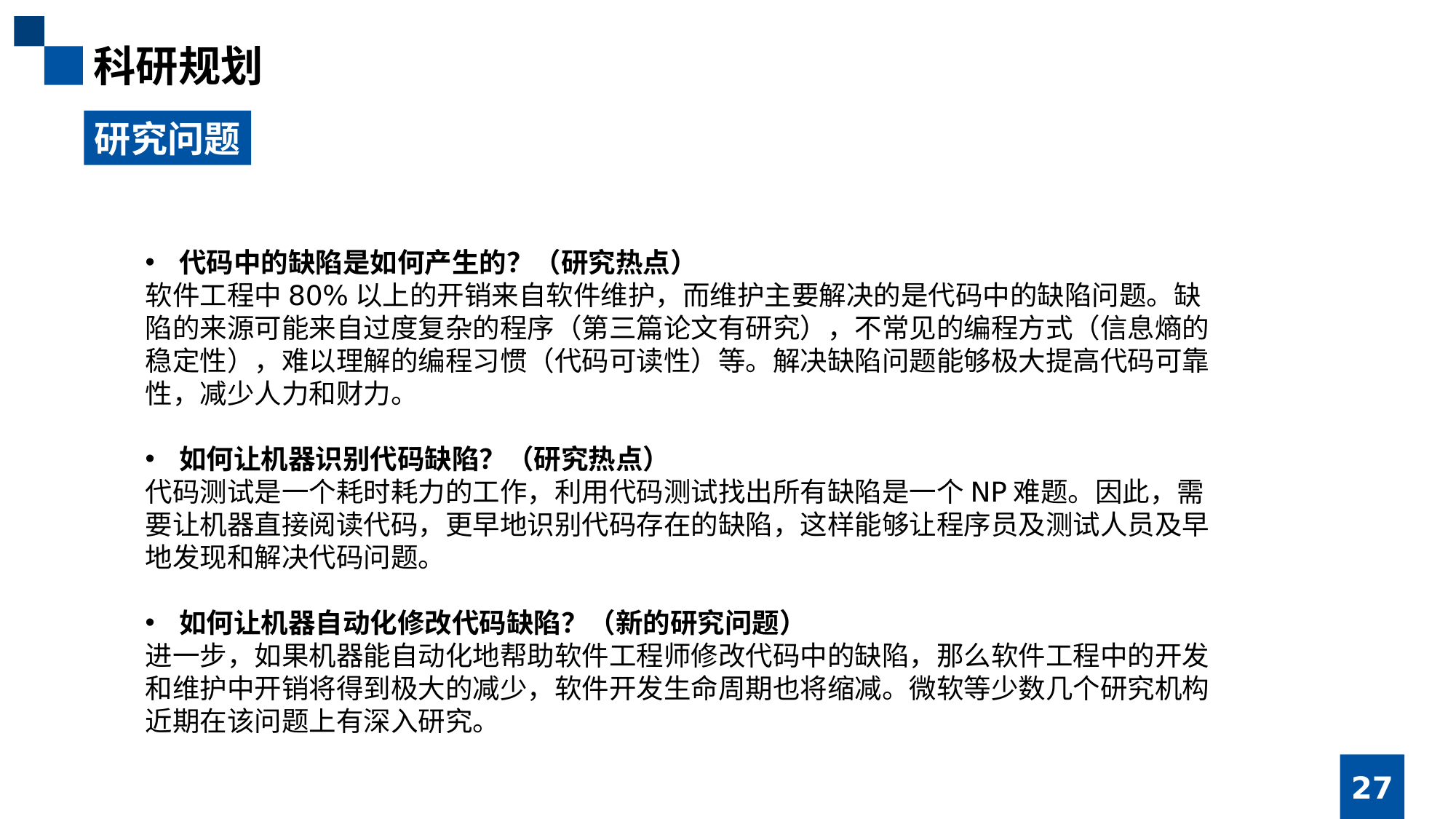

科研规划
研究问题
代码中的缺陷是如何产生的？（研究热点）
软件工程中80%以上的开销来自软件维护，而维护主要解决的是代码中的缺陷问题。缺陷的来源可能来自过度复杂的程序（第三篇论文有研究），不常见的编程方式（信息熵的稳定性），难以理解的编程习惯（代码可读性）等。解决缺陷问题能够极大提高代码可靠性，减少人力和财力。

如何让机器识别代码缺陷？（研究热点）
代码测试是一个耗时耗力的工作，利用代码测试找出所有缺陷是一个NP难题。因此，需要让机器直接阅读代码，更早地识别代码存在的缺陷，这样能够让程序员及测试人员及早地发现和解决代码问题。

如何让机器自动化修改代码缺陷？（新的研究问题）
进一步，如果机器能自动化地帮助软件工程师修改代码中的缺陷，那么软件工程中的开发和维护中开销将得到极大的减少，软件开发生命周期也将缩减。微软等少数几个研究机构近期在该问题上有深入研究。
27